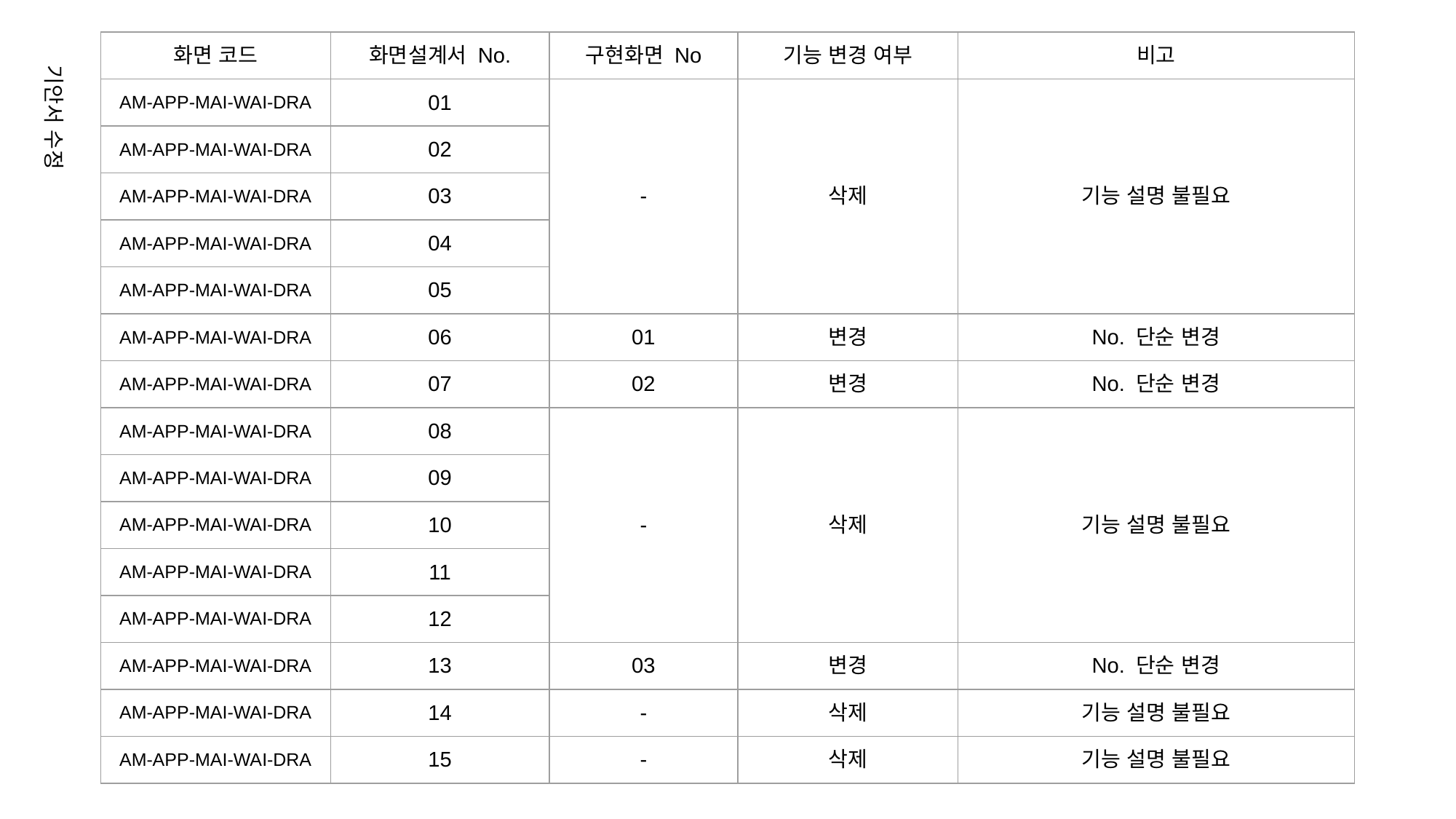

| 화면 코드 | 화면설계서 No. | 구현화면 No | 기능 변경 여부 | 비고 |
| --- | --- | --- | --- | --- |
| AM-APP-MAI-WAI-DRA | 01 | - | 삭제 | 기능 설명 불필요 |
| AM-APP-MAI-WAI-DRA | 02 |  |  |  |
| AM-APP-MAI-WAI-DRA | 03 |  |  |  |
| AM-APP-MAI-WAI-DRA | 04 |  |  |  |
| AM-APP-MAI-WAI-DRA | 05 |  |  |  |
| AM-APP-MAI-WAI-DRA | 06 | 01 | 변경 | No. 단순 변경 |
| AM-APP-MAI-WAI-DRA | 07 | 02 | 변경 | No. 단순 변경 |
| AM-APP-MAI-WAI-DRA | 08 | - | 삭제 | 기능 설명 불필요 |
| AM-APP-MAI-WAI-DRA | 09 |  |  |  |
| AM-APP-MAI-WAI-DRA | 10 |  |  |  |
| AM-APP-MAI-WAI-DRA | 11 |  |  |  |
| AM-APP-MAI-WAI-DRA | 12 |  |  |  |
| AM-APP-MAI-WAI-DRA | 13 | 03 | 변경 | No. 단순 변경 |
| AM-APP-MAI-WAI-DRA | 14 | - | 삭제 | 기능 설명 불필요 |
| AM-APP-MAI-WAI-DRA | 15 | - | 삭제 | 기능 설명 불필요 |
기안서 수정